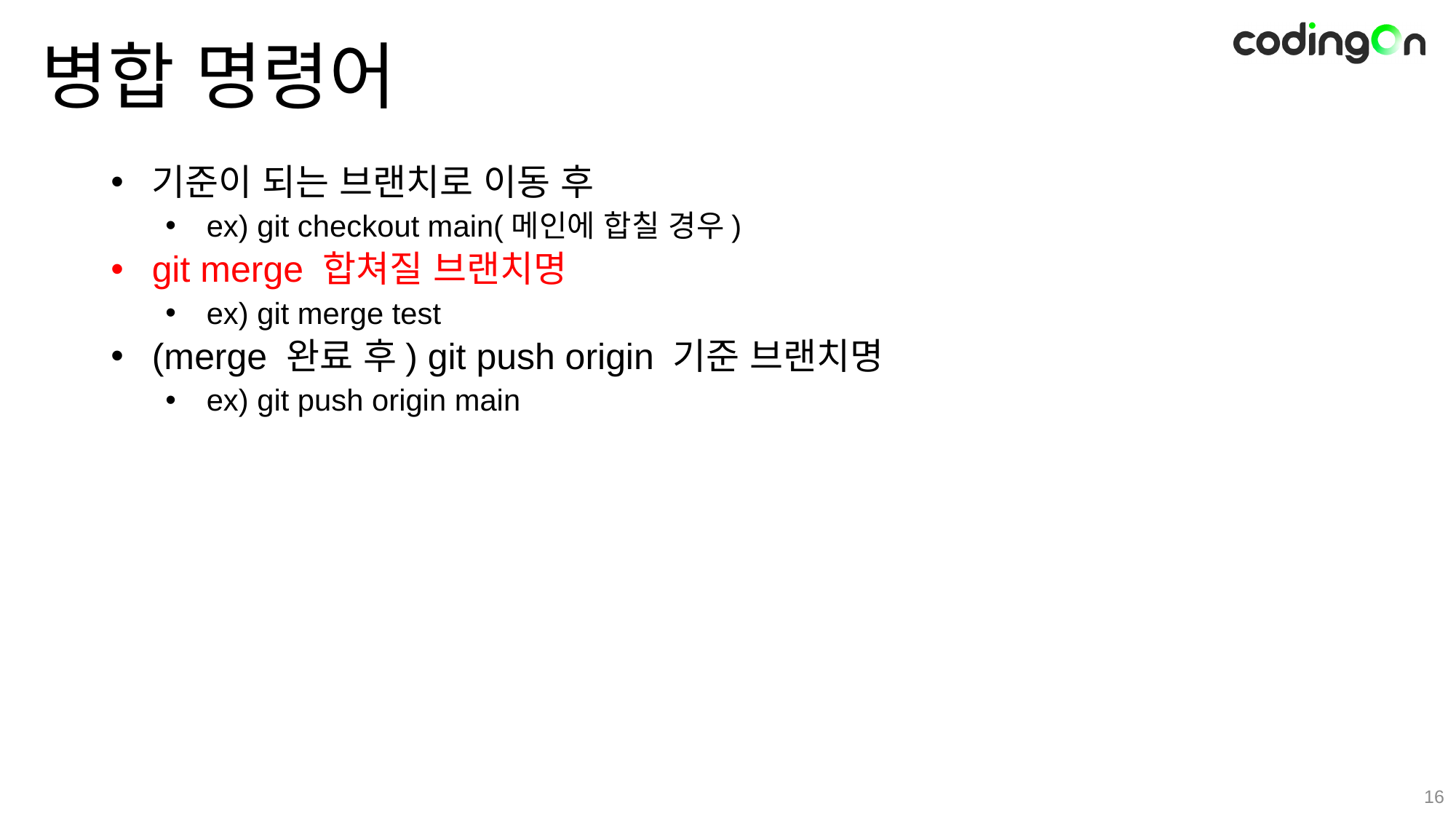

# 병합 명령어
기준이 되는 브랜치로 이동 후
ex) git checkout main(메인에 합칠 경우)
git merge 합쳐질 브랜치명
ex) git merge test
(merge 완료 후) git push origin 기준 브랜치명
ex) git push origin main

16